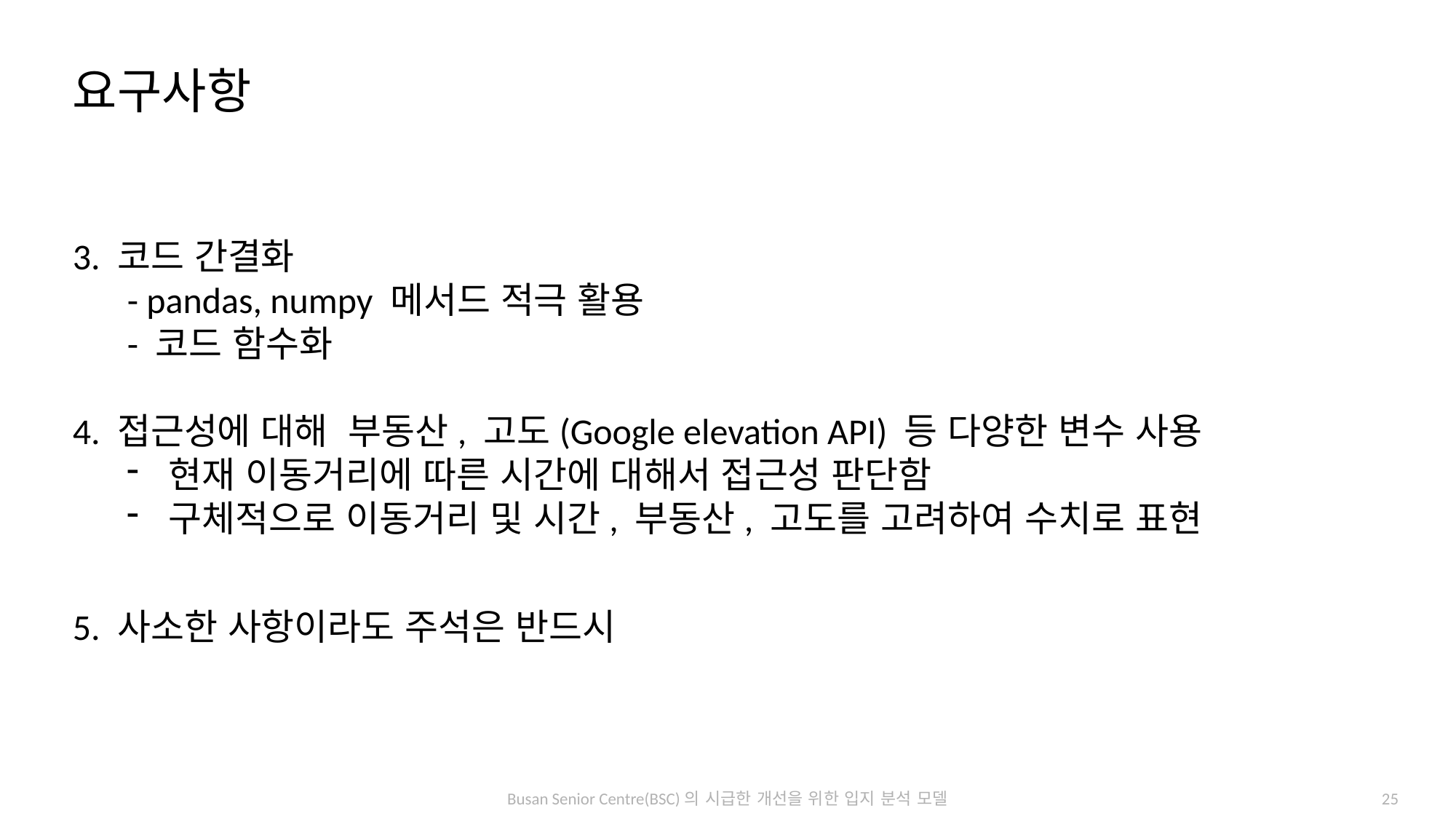

# 요구사항
3. 코드 간결화
- pandas, numpy 메서드 적극 활용
- 코드 함수화

4. 접근성에 대해  부동산, 고도(Google elevation API) 등 다양한 변수 사용
현재 이동거리에 따른 시간에 대해서 접근성 판단함
구체적으로 이동거리 및 시간, 부동산, 고도를 고려하여 수치로 표현

5. 사소한 사항이라도 주석은 반드시

25
Busan Senior Centre(BSC)의 시급한 개선을 위한 입지 분석 모델